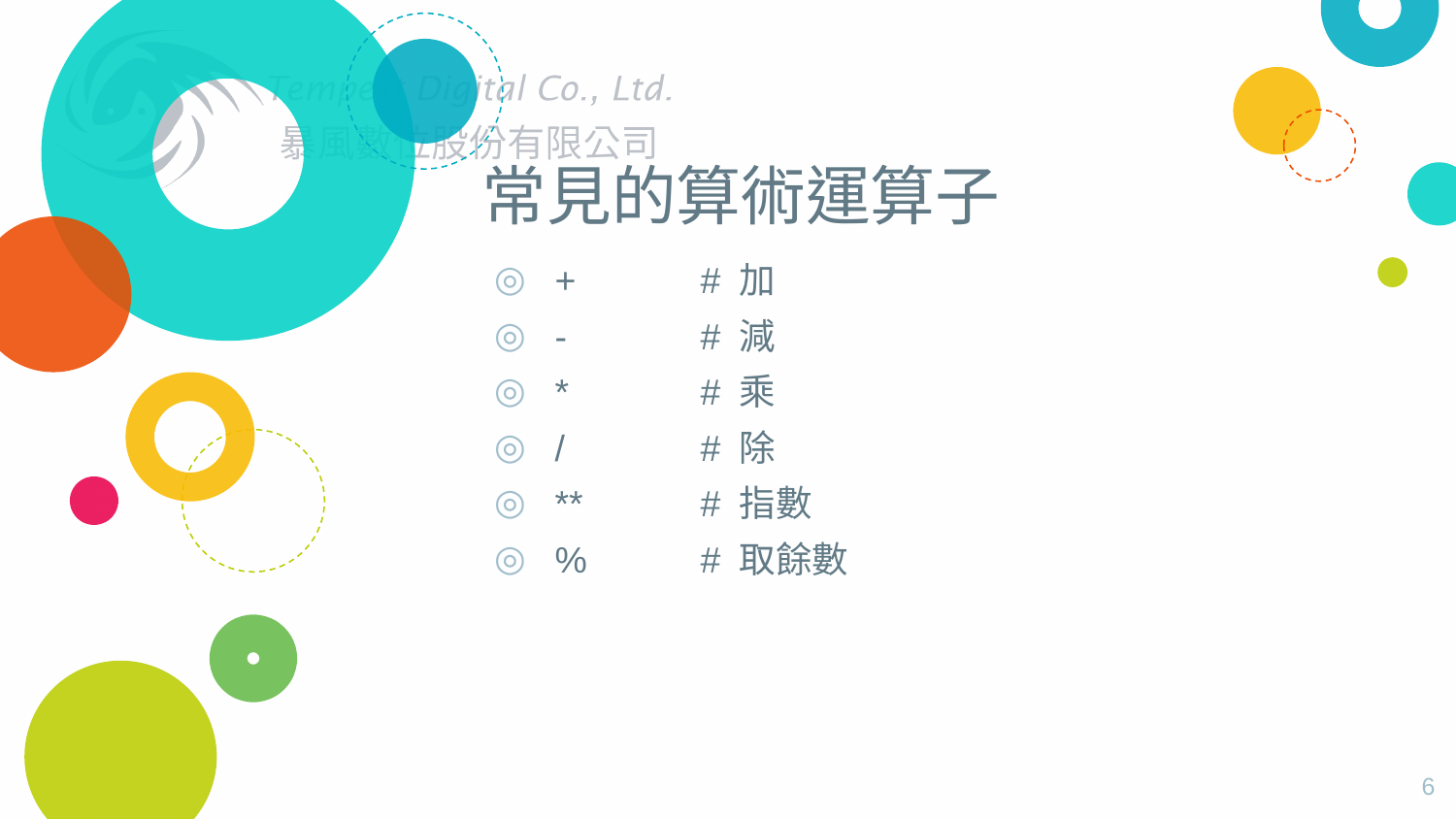

# 常見的算術運算子
+ 	# 加
- 	# 減
* 	# 乘
/	# 除
** 	# 指數
% 	# 取餘數

6